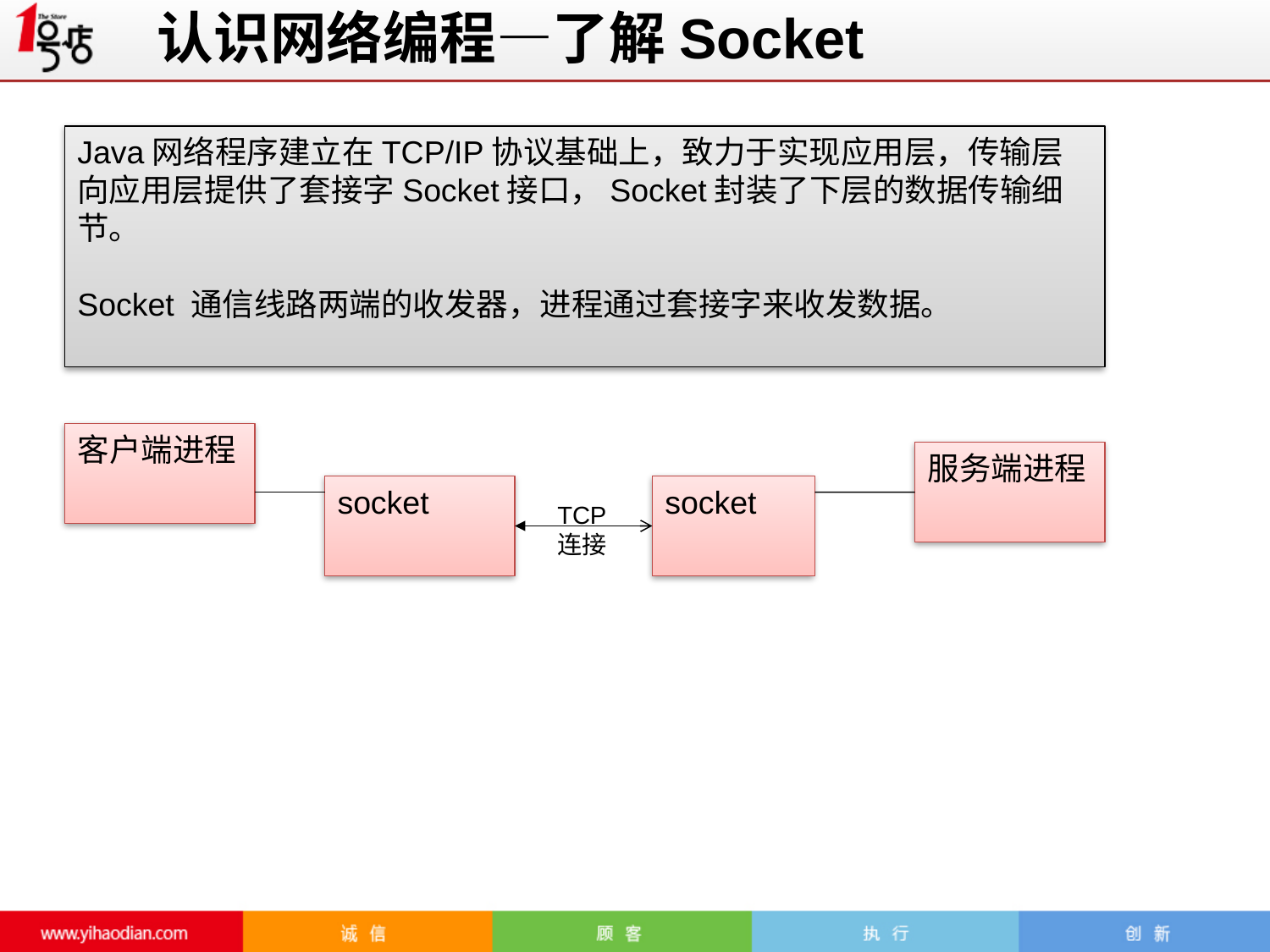

认识网络编程—了解Socket
Java网络程序建立在TCP/IP协议基础上，致力于实现应用层，传输层向应用层提供了套接字Socket接口，Socket封装了下层的数据传输细节。

Socket 通信线路两端的收发器，进程通过套接字来收发数据。

客户端进程
服务端进程
socket
socket
TCP连接